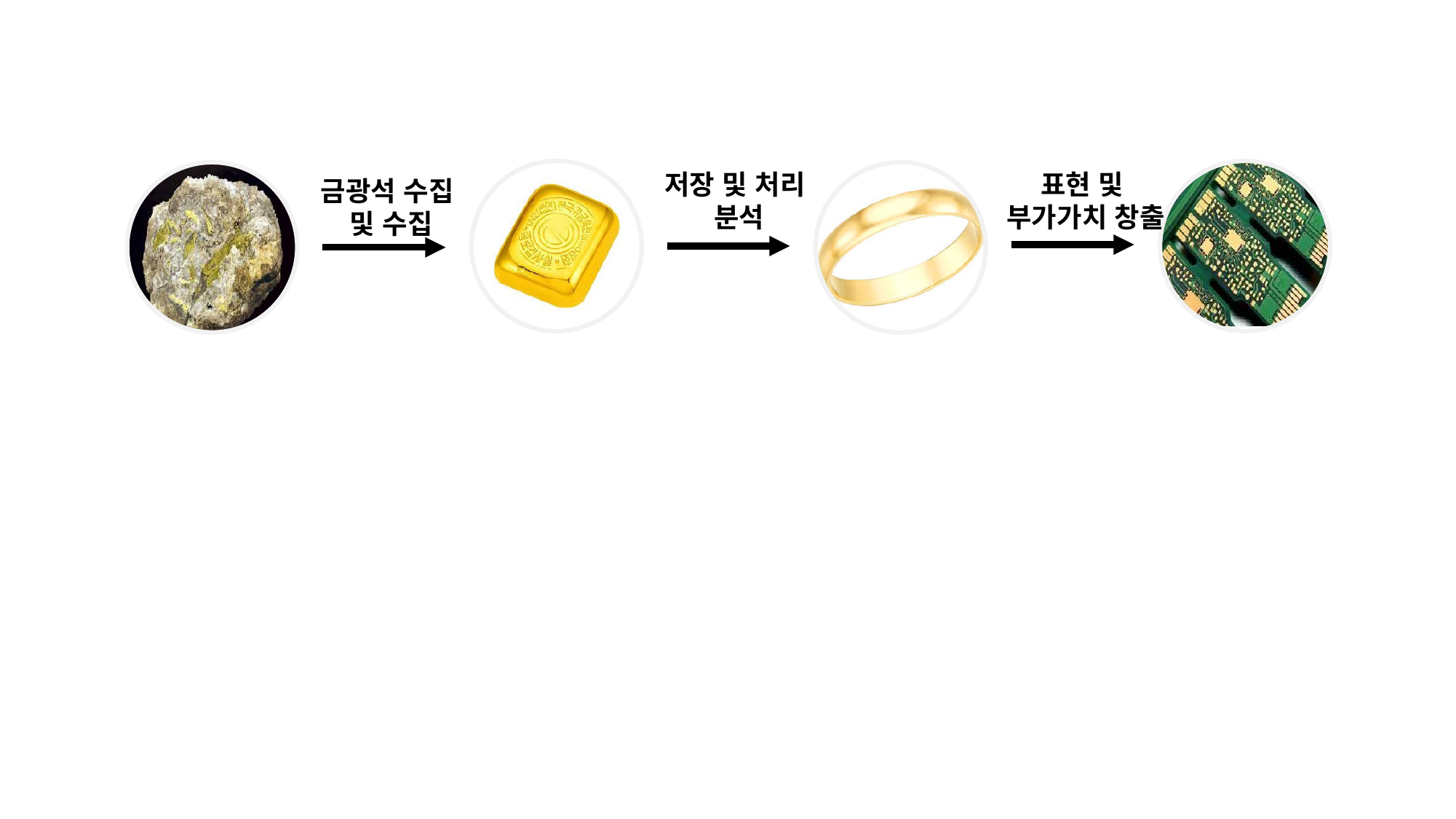

표현 및
부가가치 창출

저장 및 처리
분석
금광석 수집
및 수집